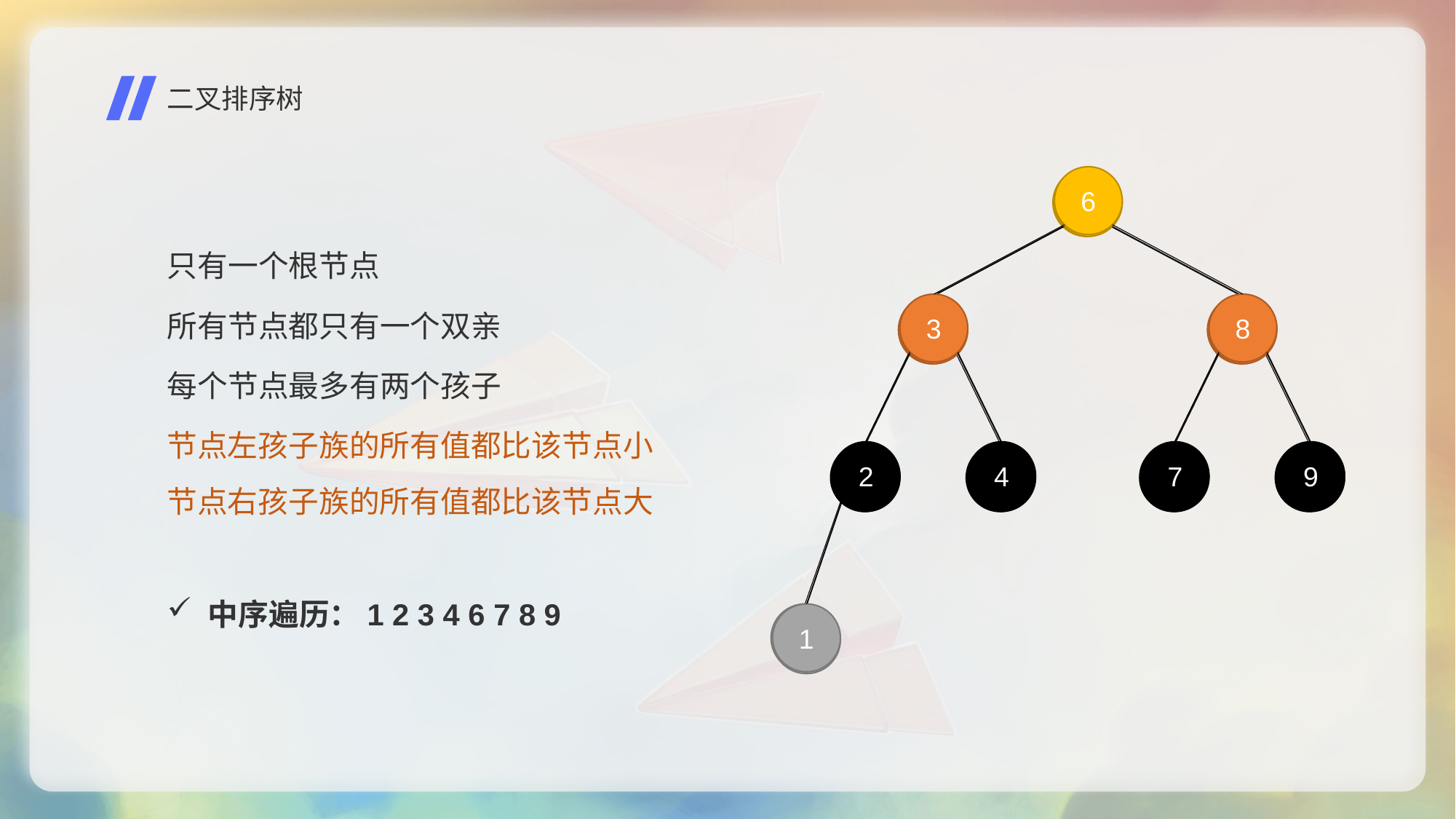

二叉排序树
6
3
8
2
9
4
7
1
6
4
7
2
9
8
3
1
1
8
6
4
7
2
9
3
只有一个根节点
所有节点都只有一个双亲
每个节点最多有两个孩子
节点左孩子族的所有值都比该节点小
节点右孩子族的所有值都比该节点大
中序遍历：1 2 3 4 6 7 8 9